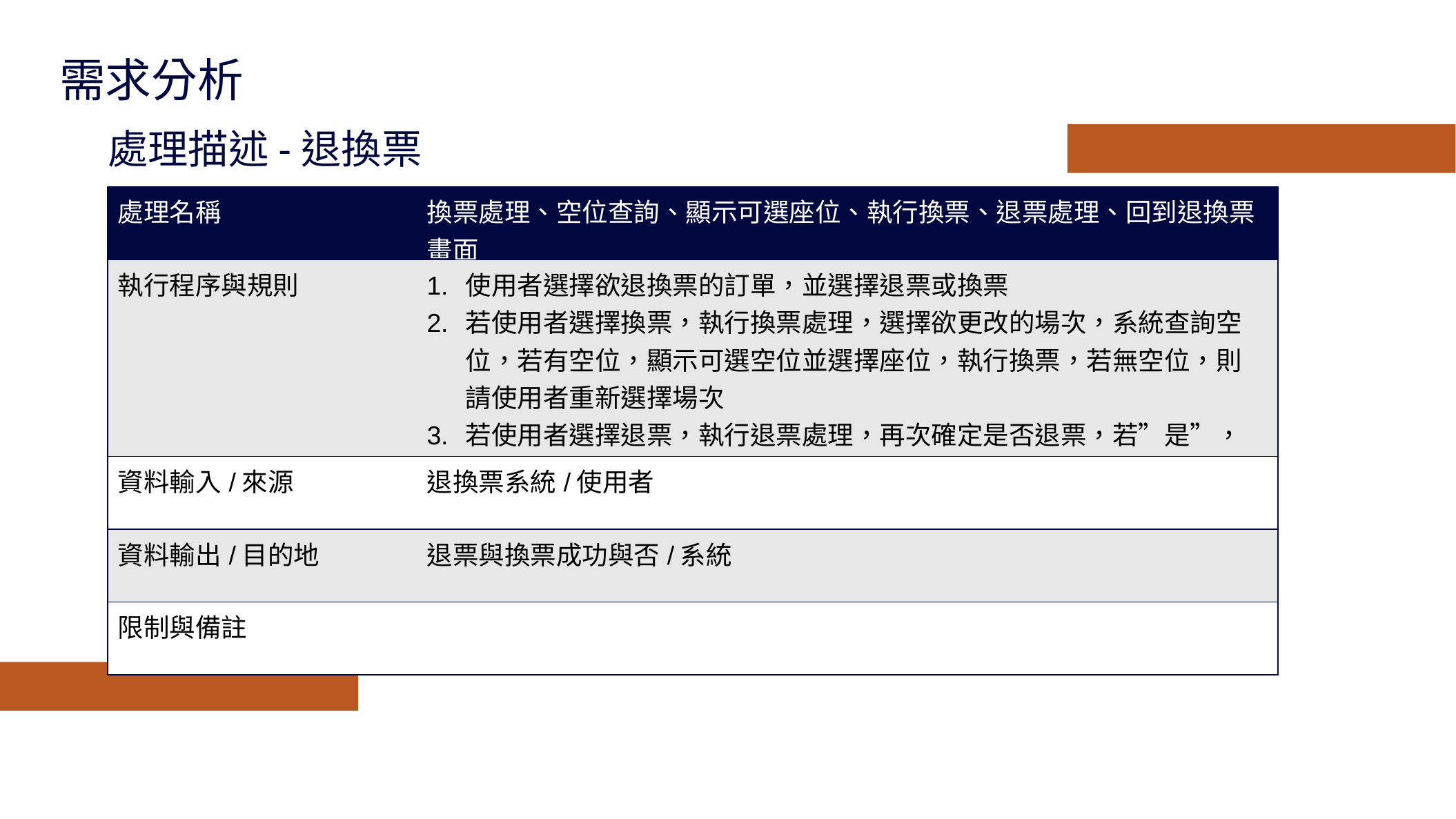

需求分析

處理描述-退換票
| 處理名稱 | 換票處理、空位查詢、顯示可選座位、執行換票、退票處理、回到退換票畫面 |
| --- | --- |
| 執行程序與規則 | 使用者選擇欲退換票的訂單，並選擇退票或換票 若使用者選擇換票，執行換票處理，選擇欲更改的場次，系統查詢空位，若有空位，顯示可選空位並選擇座位，執行換票，若無空位，則請使用者重新選擇場次 若使用者選擇退票，執行退票處理，再次確定是否退票，若”是”，顯示退票成功，反之，則回到退換票畫面 |
| 資料輸入/來源 | 退換票系統/使用者 |
| 資料輸出/目的地 | 退票與換票成功與否/系統 |
| 限制與備註 |  |